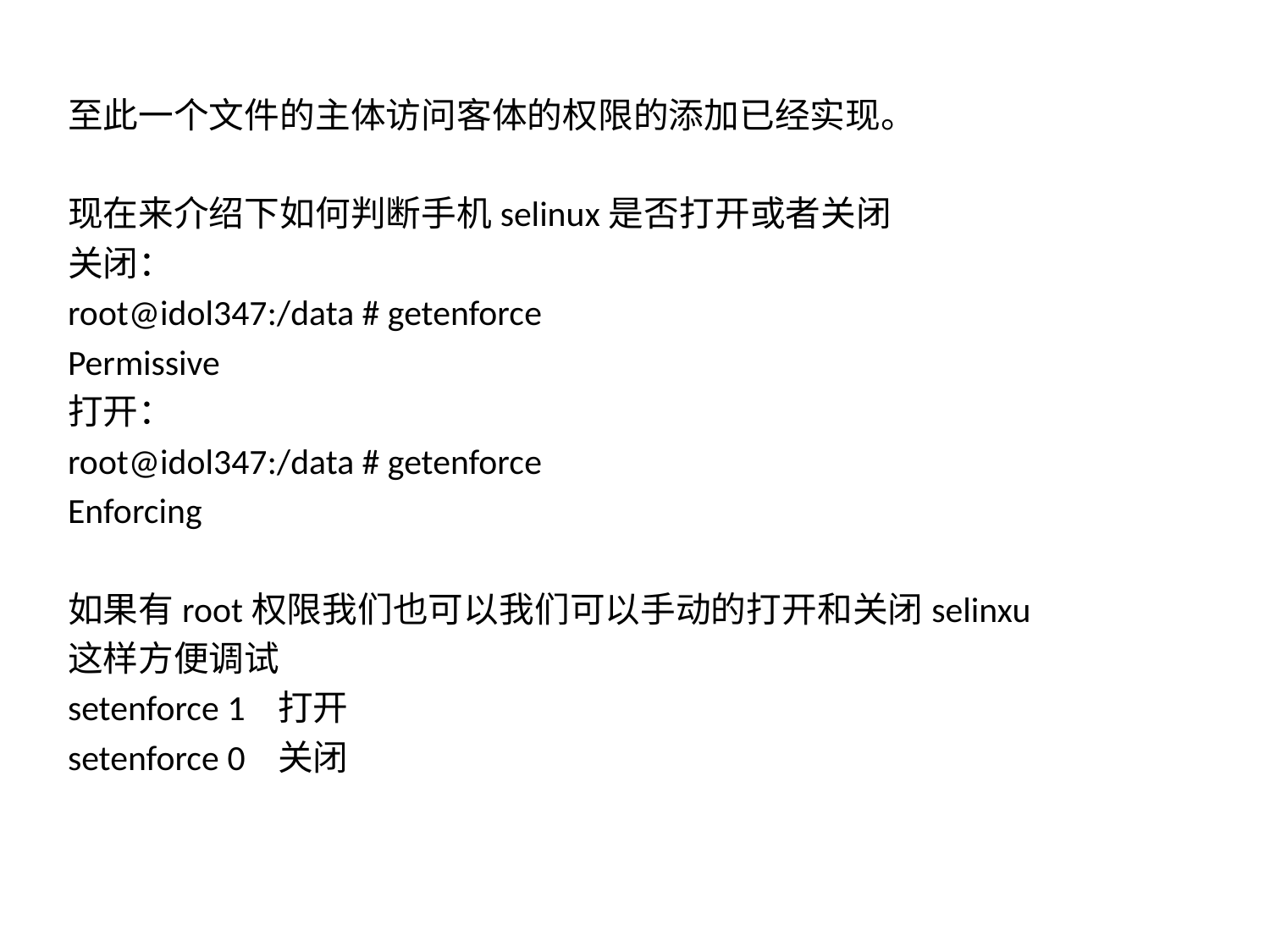

至此一个文件的主体访问客体的权限的添加已经实现。

现在来介绍下如何判断手机selinux是否打开或者关闭
关闭：
root@idol347:/data # getenforce
Permissive
打开：
root@idol347:/data # getenforce
Enforcing

如果有root权限我们也可以我们可以手动的打开和关闭selinxu
这样方便调试
setenforce 1   打开
setenforce 0   关闭